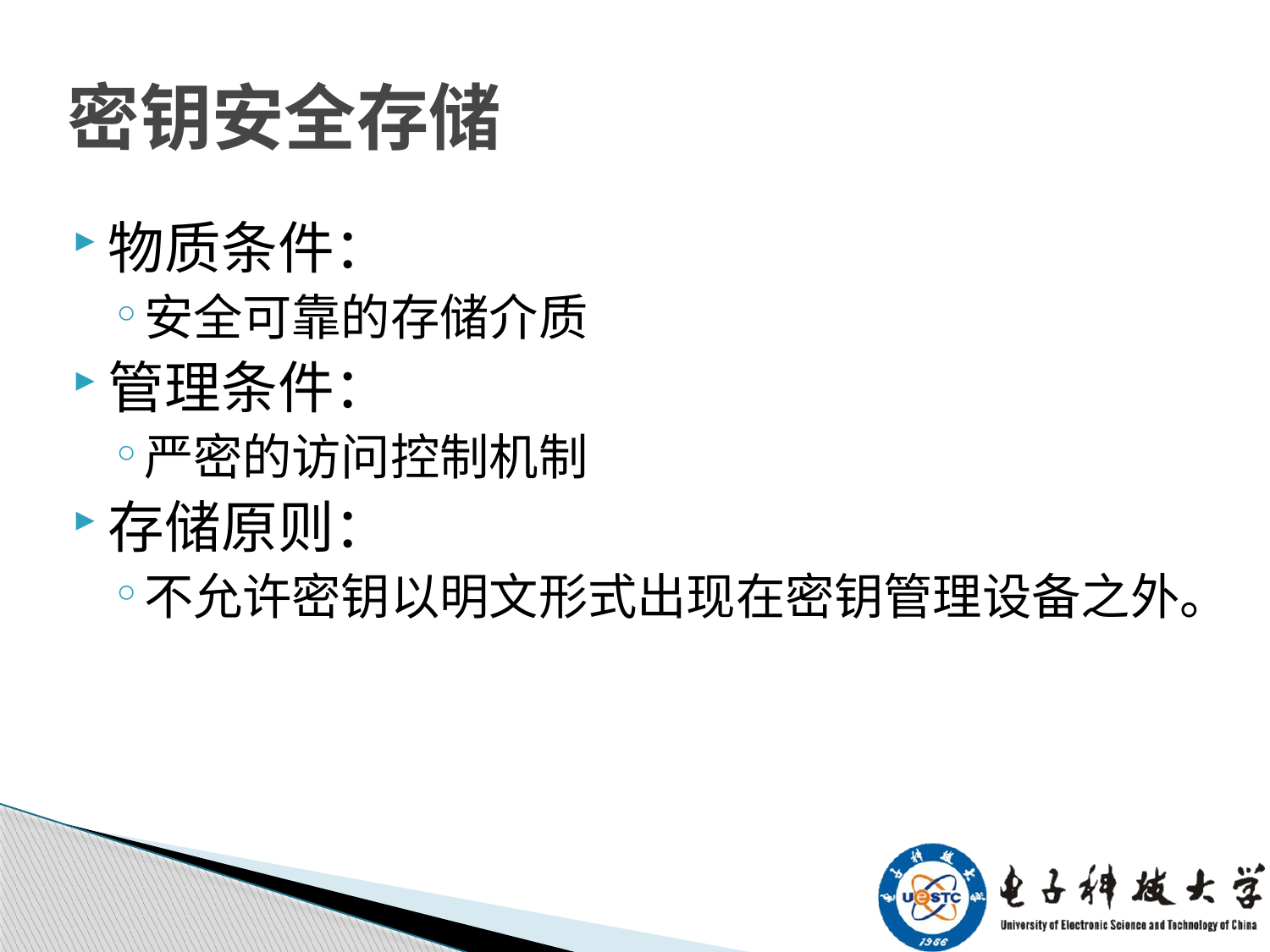

# 密钥安全存储
物质条件：
安全可靠的存储介质
管理条件：
严密的访问控制机制
存储原则：
不允许密钥以明文形式出现在密钥管理设备之外。